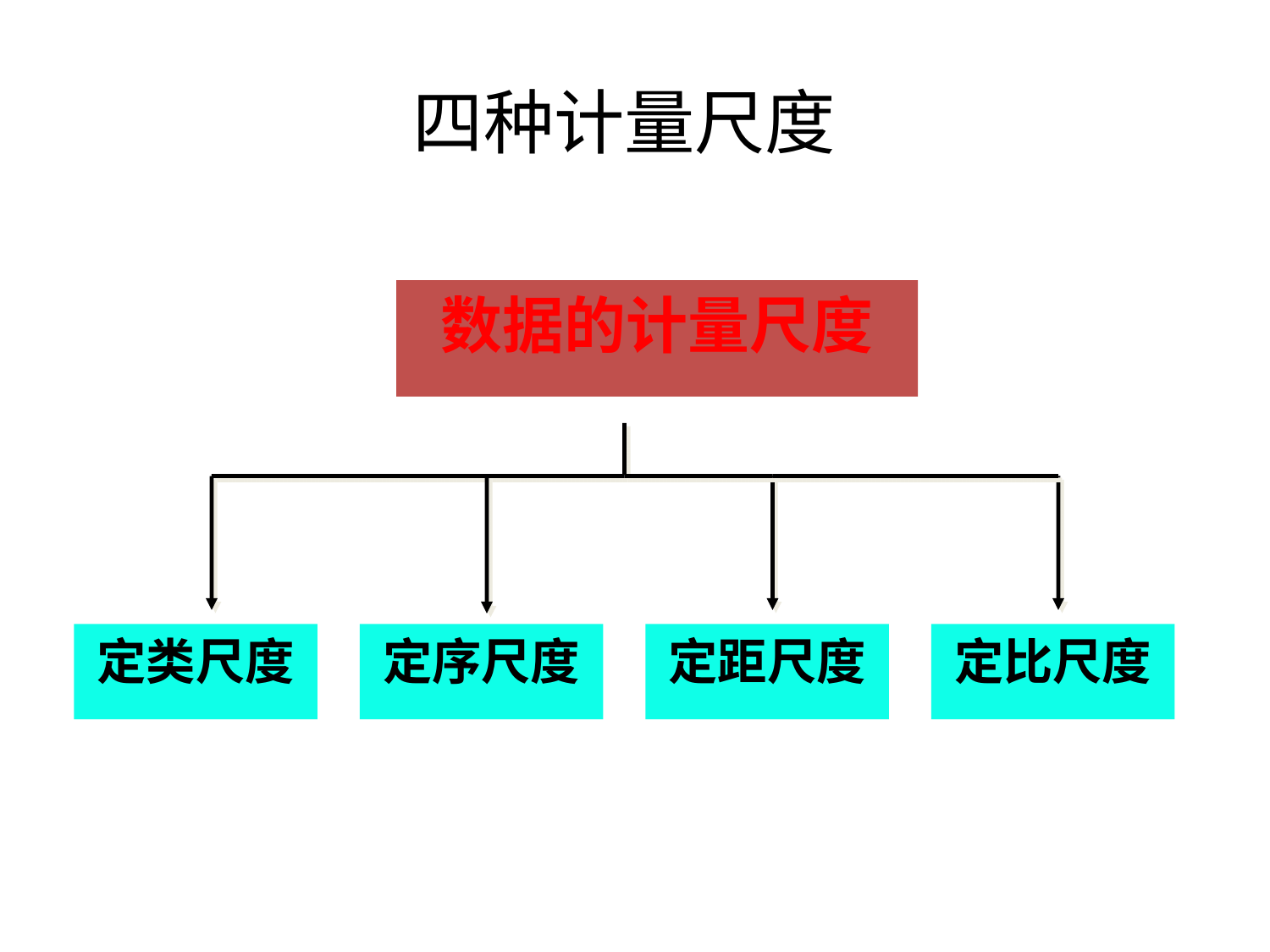

# 四种计量尺度
数据的计量尺度

定类尺度

定序尺度

定距尺度

定比尺度